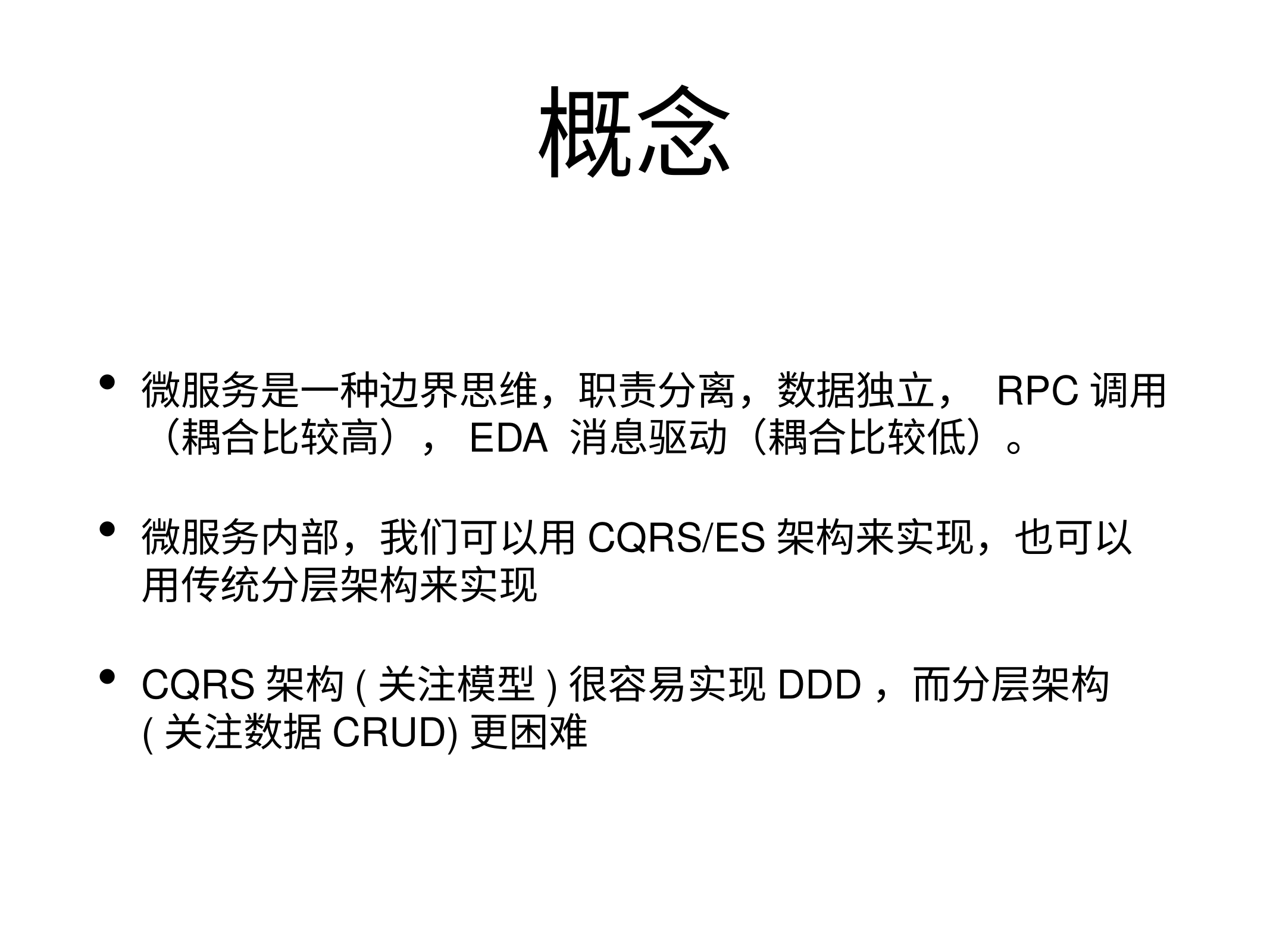

# 概念
微服务是一种边界思维，职责分离，数据独立， RPC调用（耦合比较高），EDA 消息驱动（耦合比较低）。
微服务内部，我们可以用CQRS/ES架构来实现，也可以用传统分层架构来实现
CQRS架构(关注模型)很容易实现DDD，而分层架构(关注数据CRUD)更困难